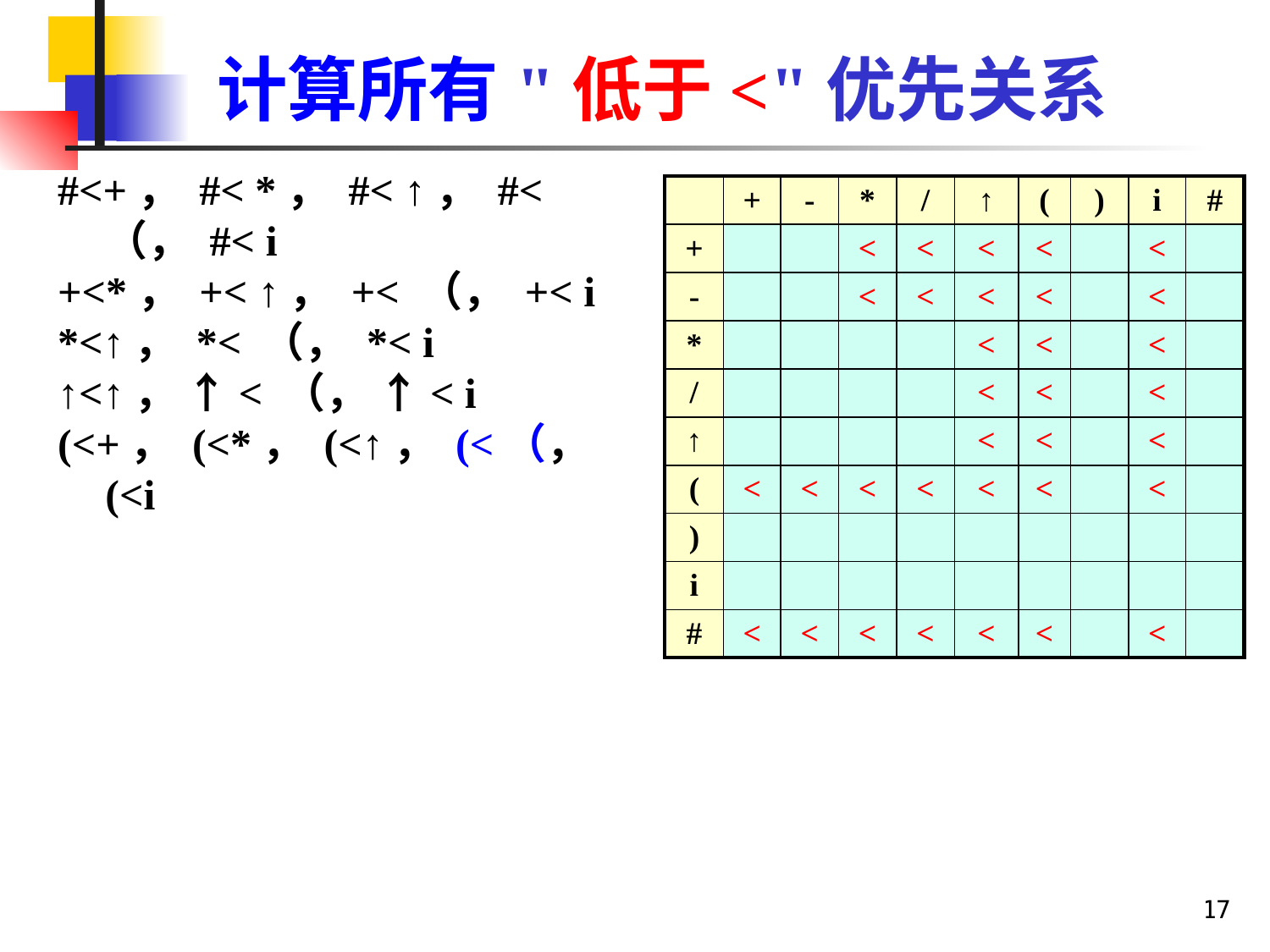

# 计算所有"低于<"优先关系
#<+， #< *， #< ↑， #< （， #< i
+<*， +< ↑， +< （， +< i
*<↑， *< （， *< i
↑<↑， ↑< （， ↑< i
(<+， (<*， (<↑， (<（， (<i
|  | + | - | \* | / | ↑ | ( | ) | i | # |
| --- | --- | --- | --- | --- | --- | --- | --- | --- | --- |
| + |  |  | < | < | < | < |  | < |  |
| - |  |  | < | < | < | < |  | < |  |
| \* |  |  |  |  | < | < |  | < |  |
| / |  |  |  |  | < | < |  | < |  |
| ↑ |  |  |  |  | < | < |  | < |  |
| ( | < | < | < | < | < | < |  | < |  |
| ) |  |  |  |  |  |  |  |  |  |
| i |  |  |  |  |  |  |  |  |  |
| # | < | < | < | < | < | < |  | < |  |
17